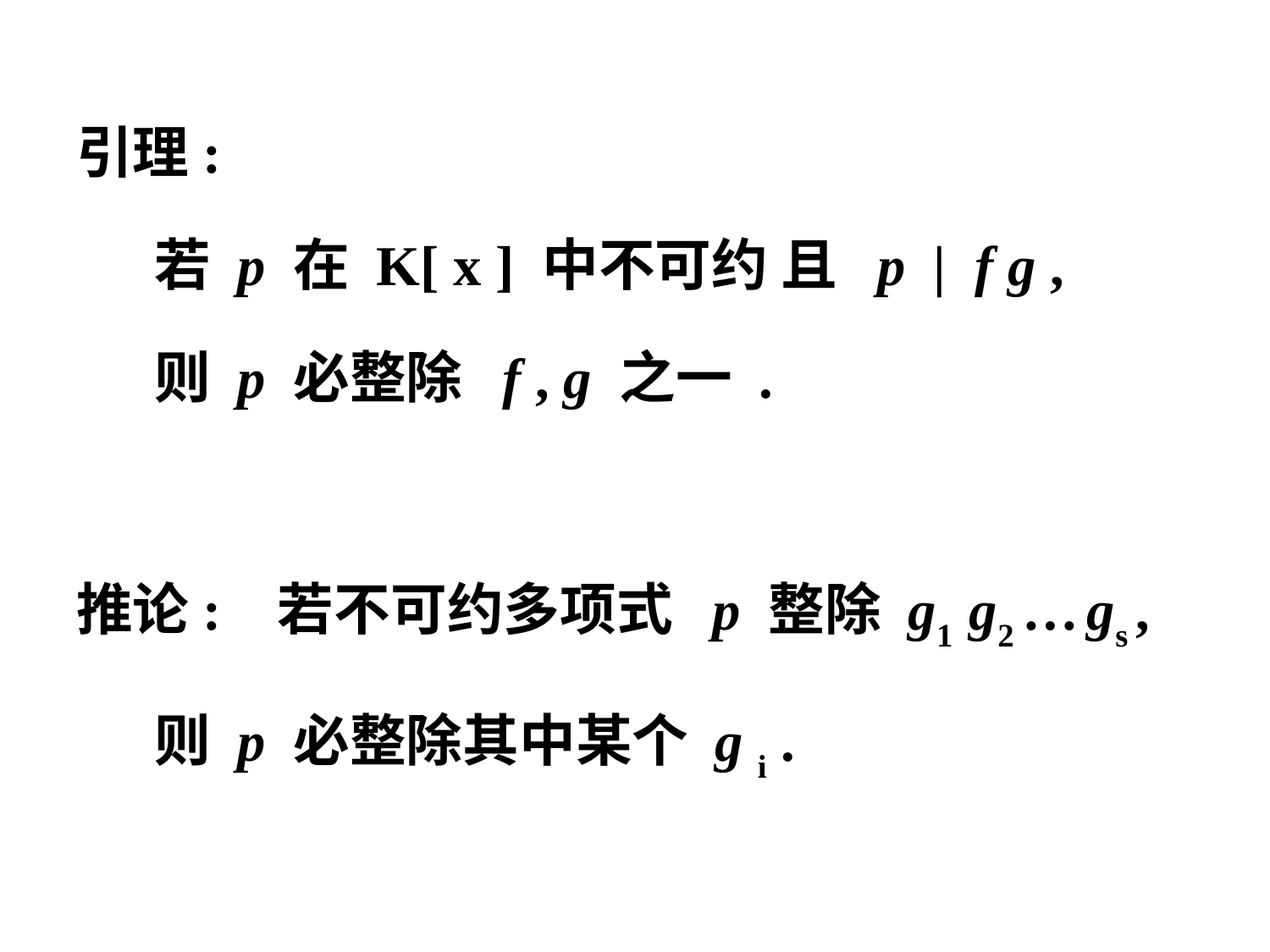

引理:
     若 p 在 K[ x ] 中不可约 且  p  |  f g ,
     则 p 必整除  f , g 之一 .

推论:   若不可约多项式  p 整除 g1  g2 … gs ,
     则 p 必整除其中某个 g i .